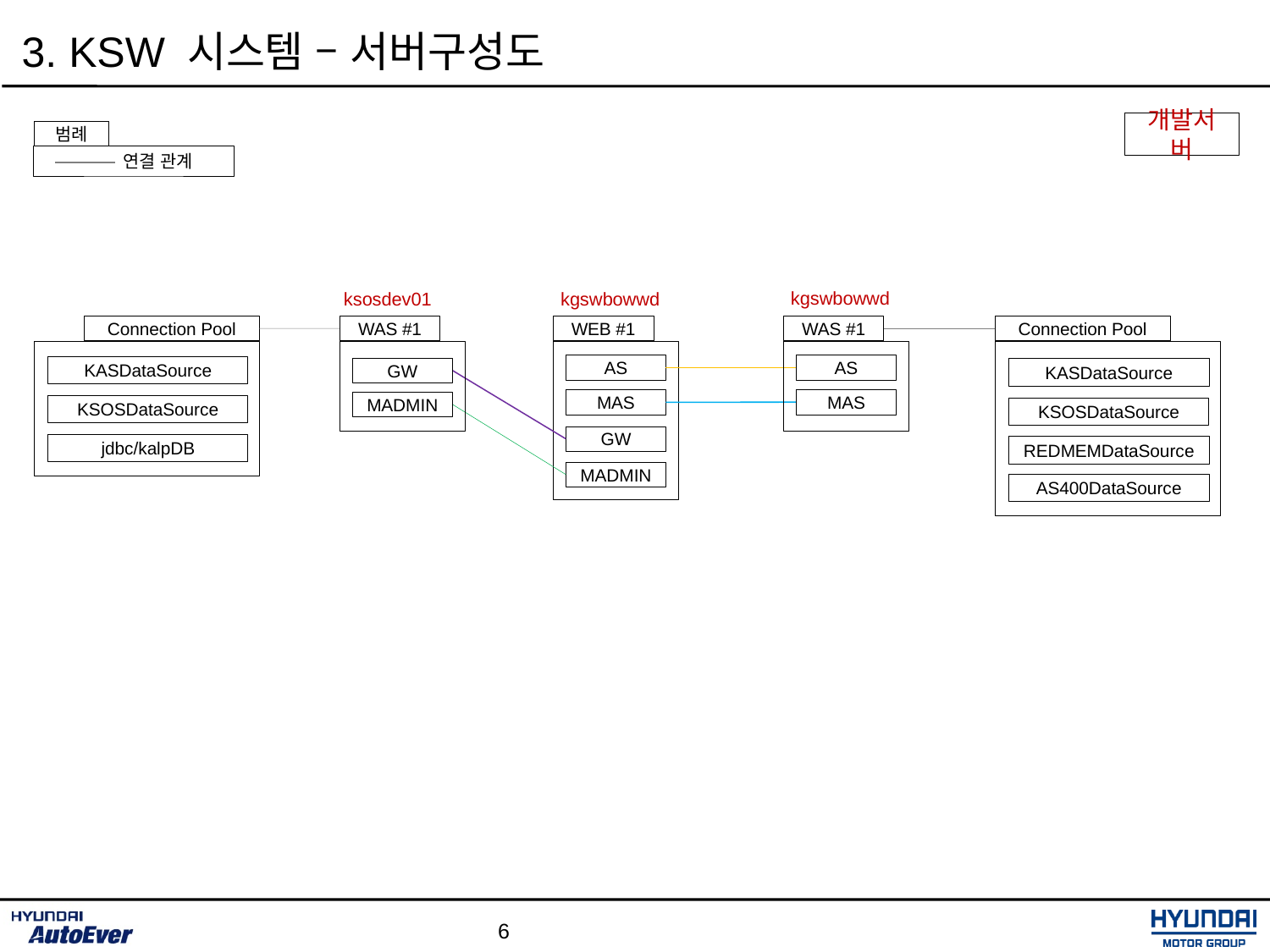

3. KSW 시스템 – 서버구성도
개발서버
범례
               연결 관계
kgswbowwd
ksosdev01
kgswbowwd
Connection Pool

KASDataSource
KSOSDataSource
jdbc/kalpDB
WAS #1

GW
MADMIN
WEB #1

AS
MAS
GW
MADMIN
WAS #1

AS
MAS
Connection Pool

KASDataSource
KSOSDataSource
REDMEMDataSource
AS400DataSource
6